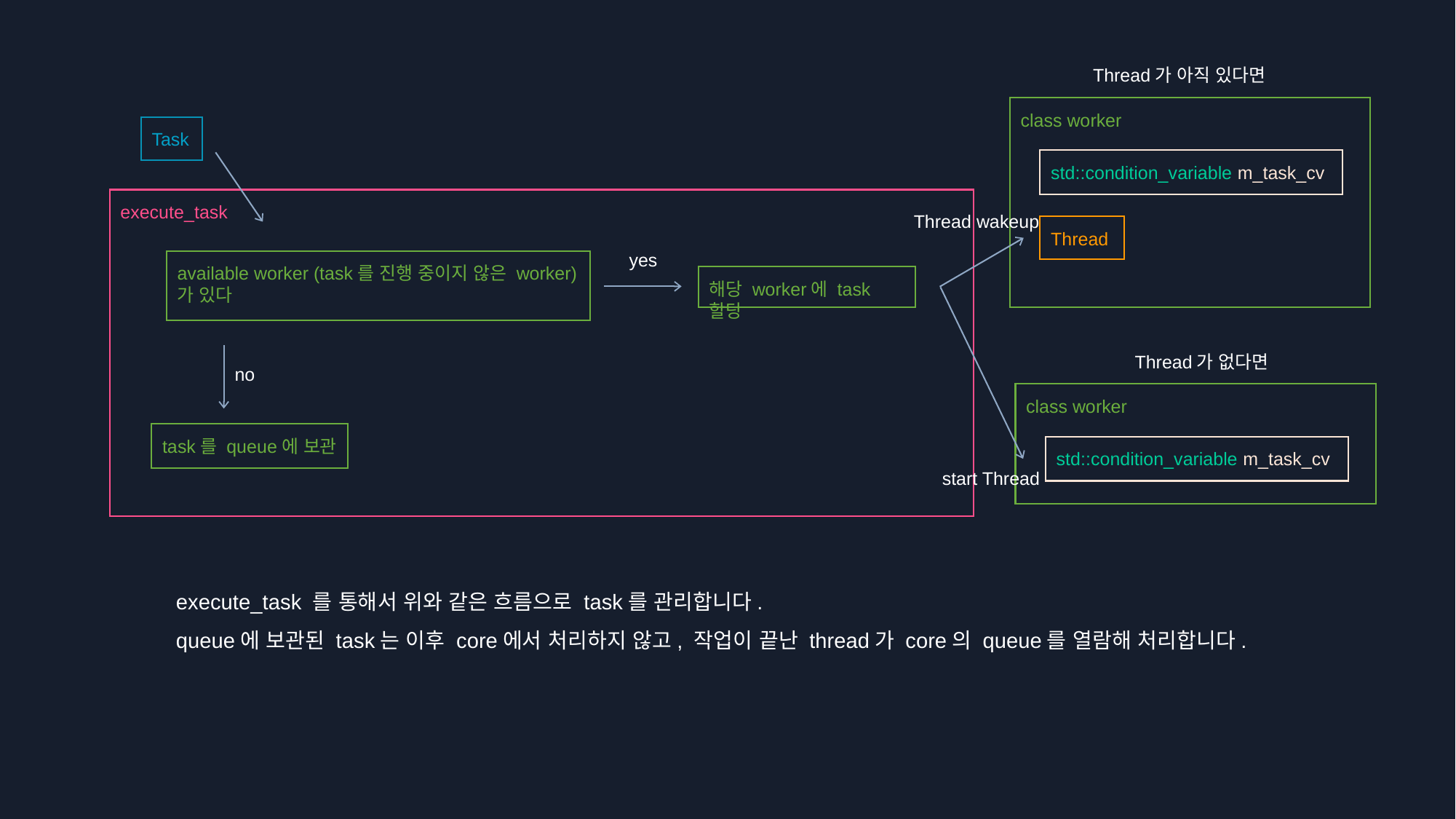

Thread가 아직 있다면
class worker
Task
std::condition_variable m_task_cv
execute_task
Thread wakeup
Thread
yes
available worker (task를 진행 중이지 않은 worker)
가 있다
해당 worker에 task 할당
Thread가 없다면
no
class worker
task를 queue에 보관
std::condition_variable m_task_cv
start Thread
execute_task 를 통해서 위와 같은 흐름으로 task를 관리합니다.
queue에 보관된 task는 이후 core에서 처리하지 않고, 작업이 끝난 thread가 core의 queue를 열람해 처리합니다.